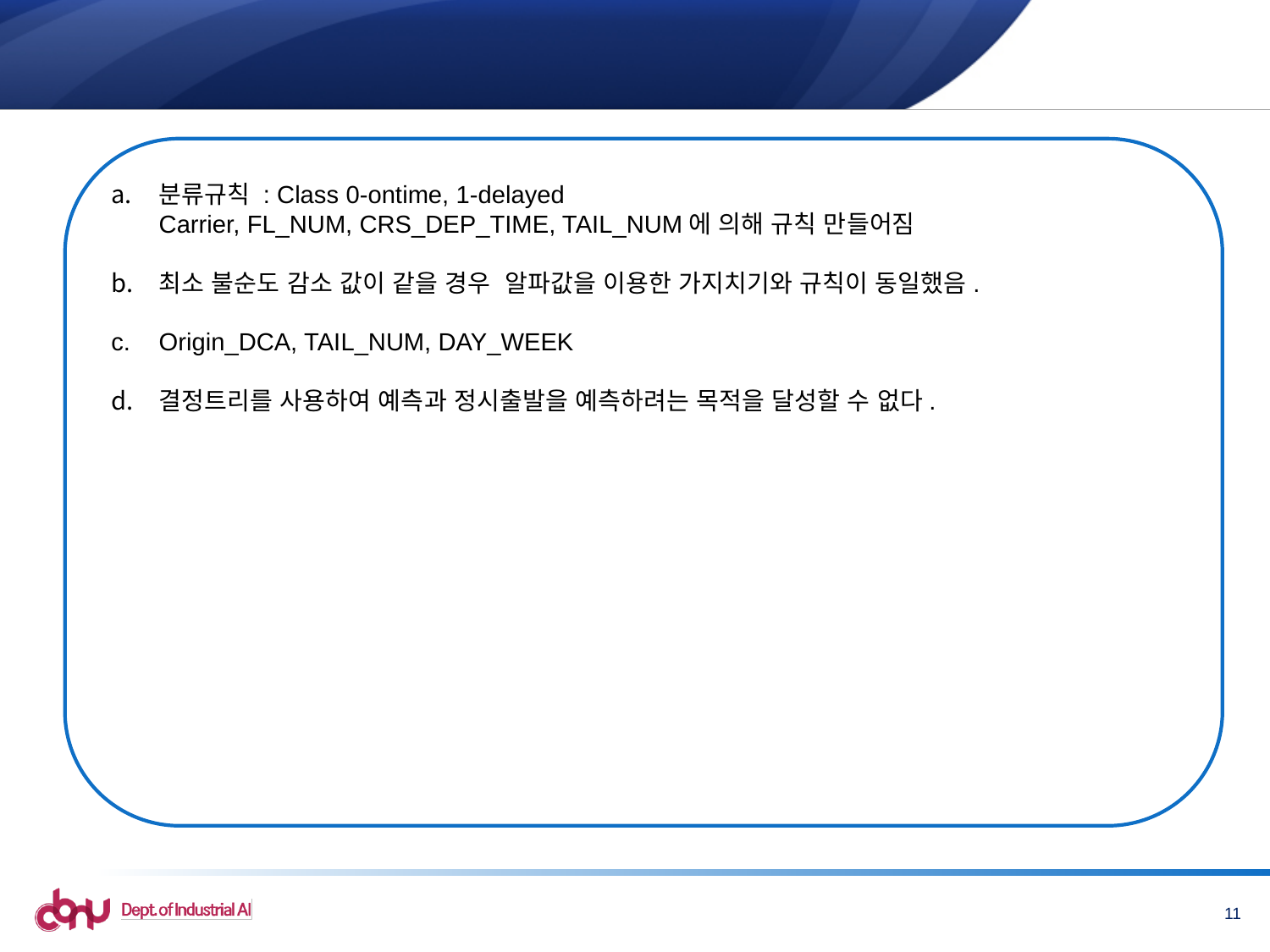

분류규칙 : Class 0-ontime, 1-delayed
Carrier, FL_NUM, CRS_DEP_TIME, TAIL_NUM에 의해 규칙 만들어짐
최소 불순도 감소 값이 같을 경우  알파값을 이용한 가지치기와 규칙이 동일했음.
Origin_DCA, TAIL_NUM, DAY_WEEK
결정트리를 사용하여 예측과 정시출발을 예측하려는 목적을 달성할 수 없다.